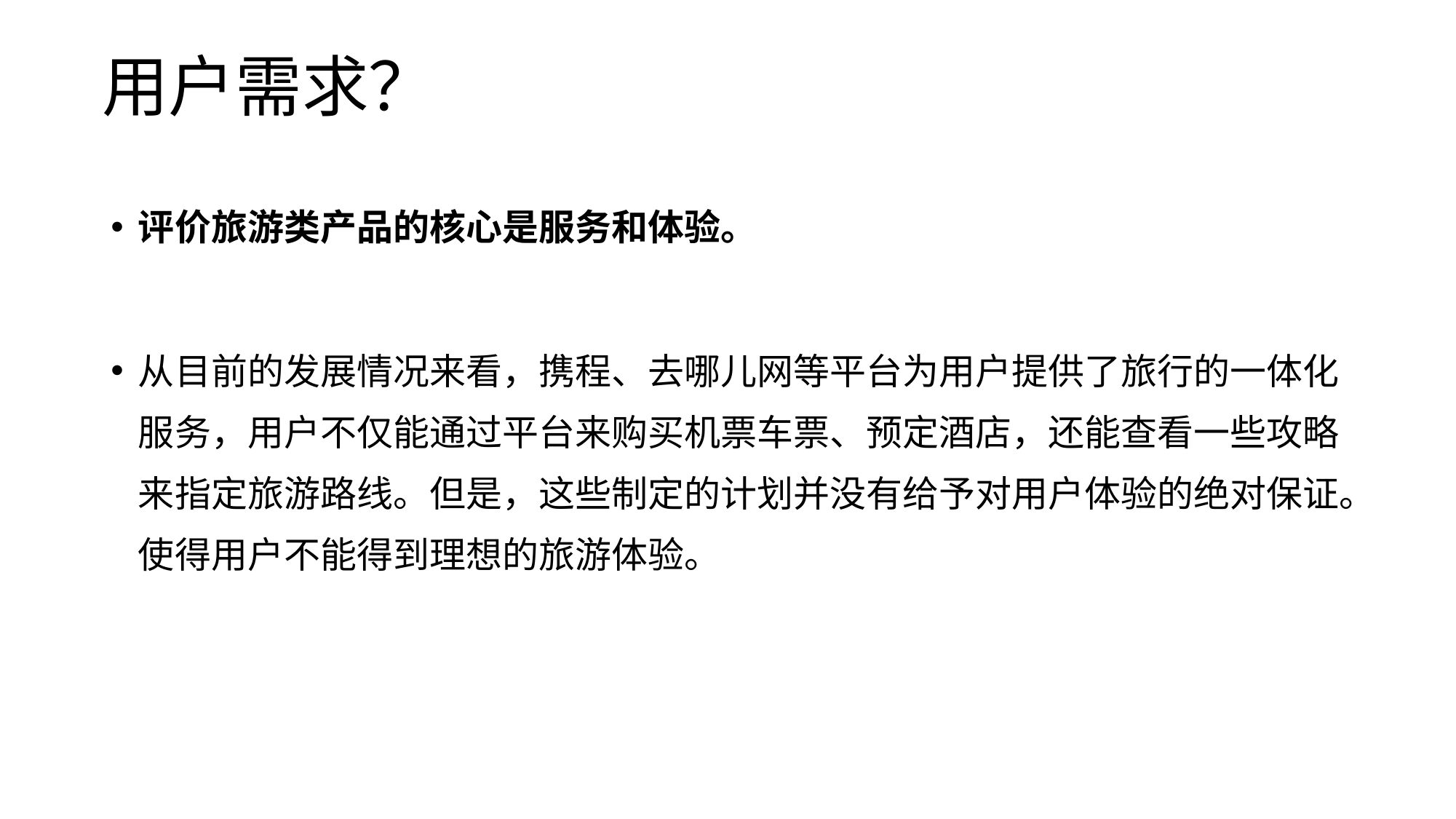

# 用户需求？
评价旅游类产品的核心是服务和体验。

从目前的发展情况来看，携程、去哪儿网等平台为用户提供了旅行的一体化服务，用户不仅能通过平台来购买机票车票、预定酒店，还能查看一些攻略来指定旅游路线。但是，这些制定的计划并没有给予对用户体验的绝对保证。使得用户不能得到理想的旅游体验。